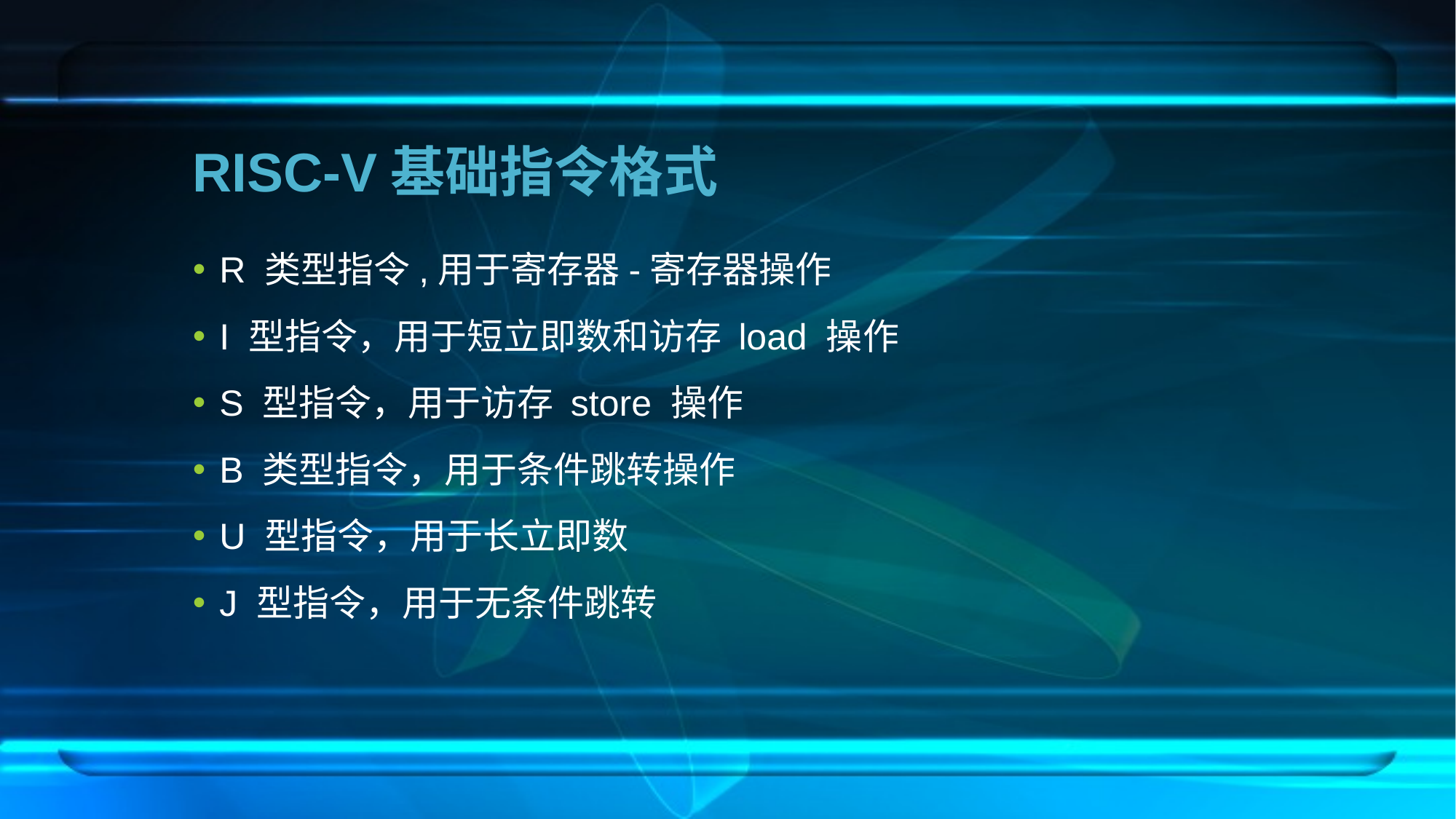

# RISC-V基础指令格式
R 类型指令,用于寄存器-寄存器操作
I 型指令，用于短立即数和访存 load 操作
S 型指令，用于访存 store 操作
B 类型指令，用于条件跳转操作
U 型指令，用于长立即数
J 型指令，用于无条件跳转